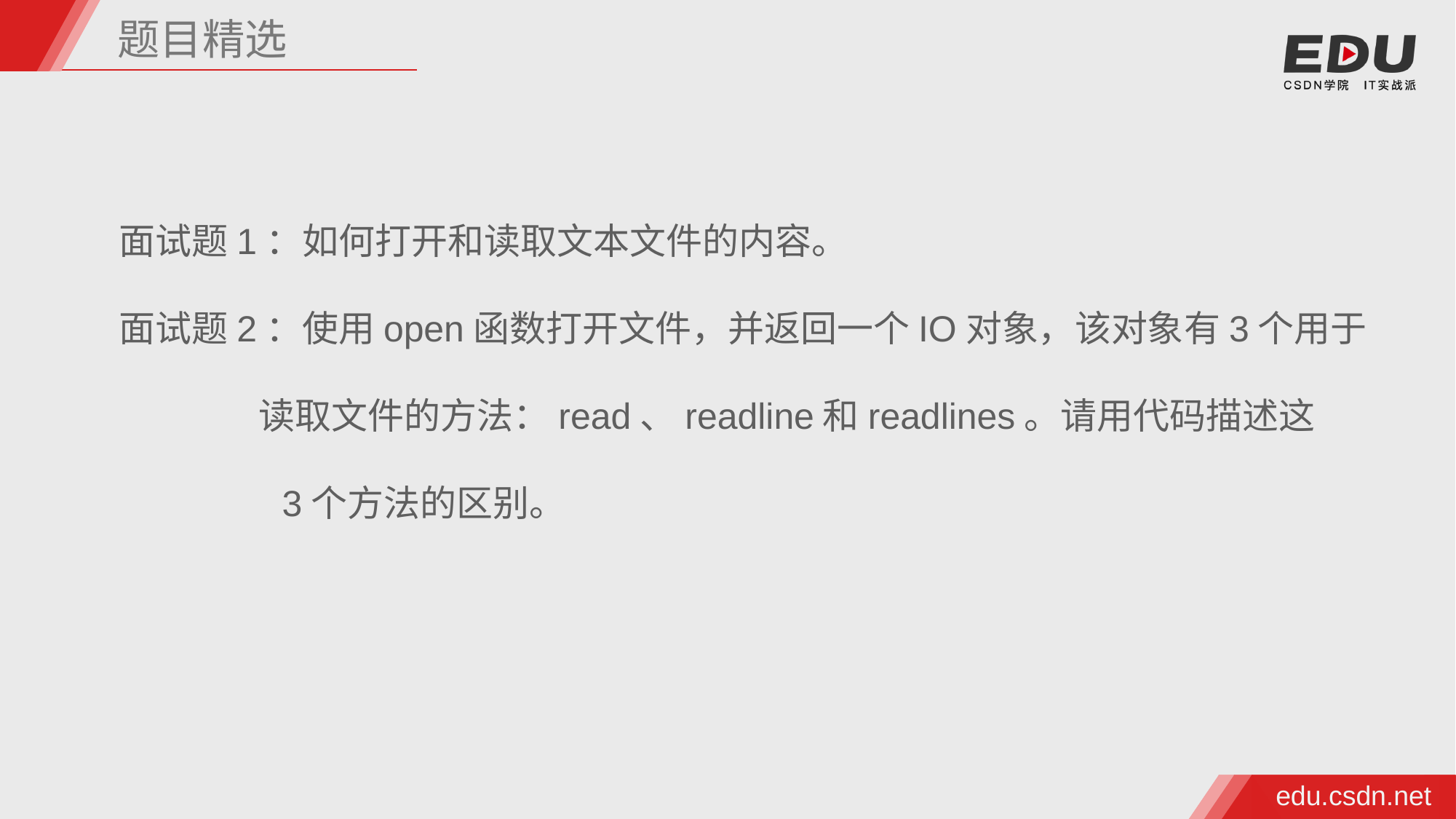

题目精选
面试题1：如何打开和读取文本文件的内容。
面试题2：使用open函数打开文件，并返回一个IO对象，该对象有3个用于
                读取文件的方法：read、readline和readlines。请用代码描述这
                3个方法的区别。
edu.csdn.net